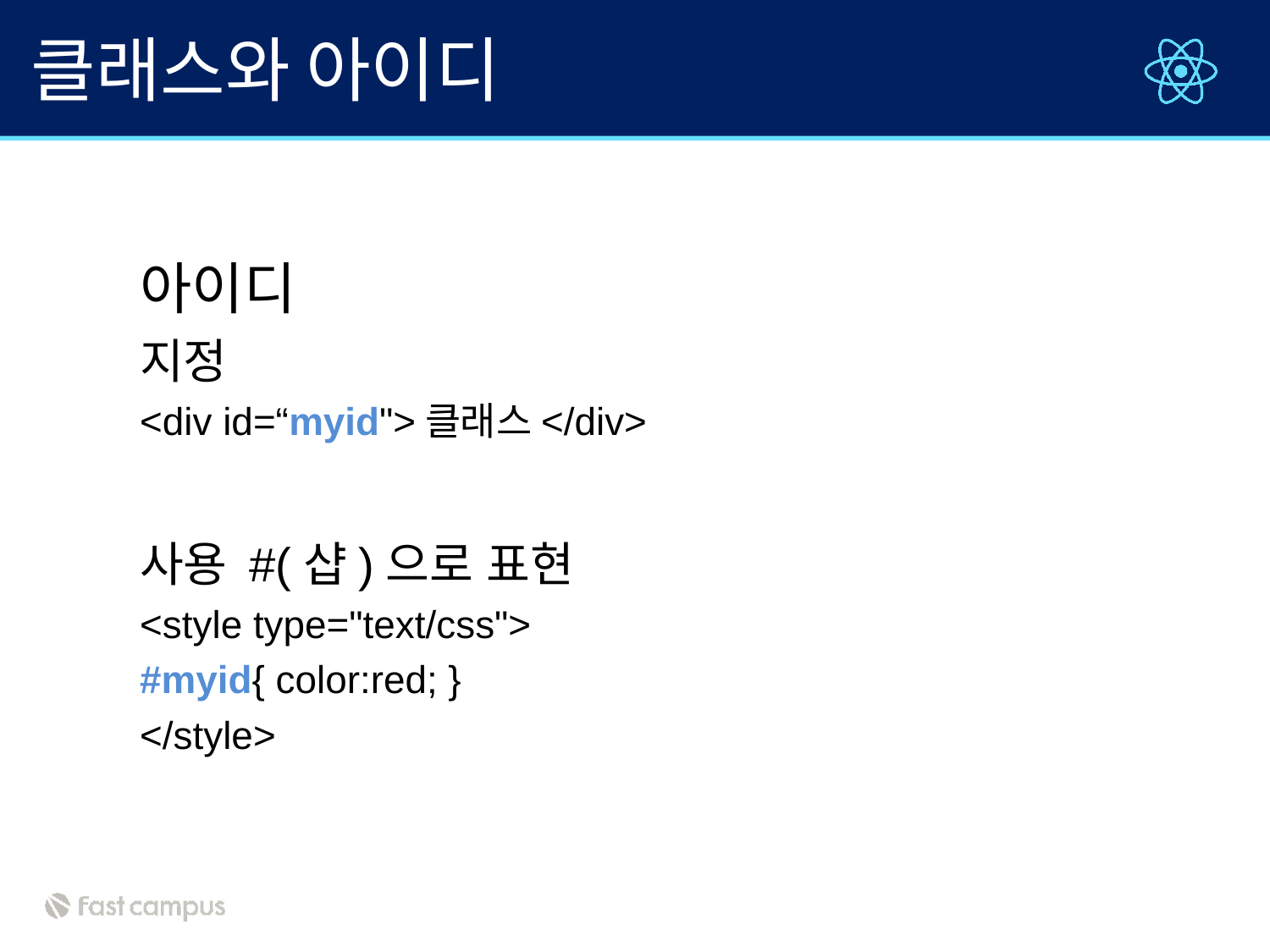

# 클래스와 아이디
아이디
지정
<div id=“myid">클래스</div>

사용 #(샵)으로 표현
<style type="text/css">
#myid{ color:red; }
</style>